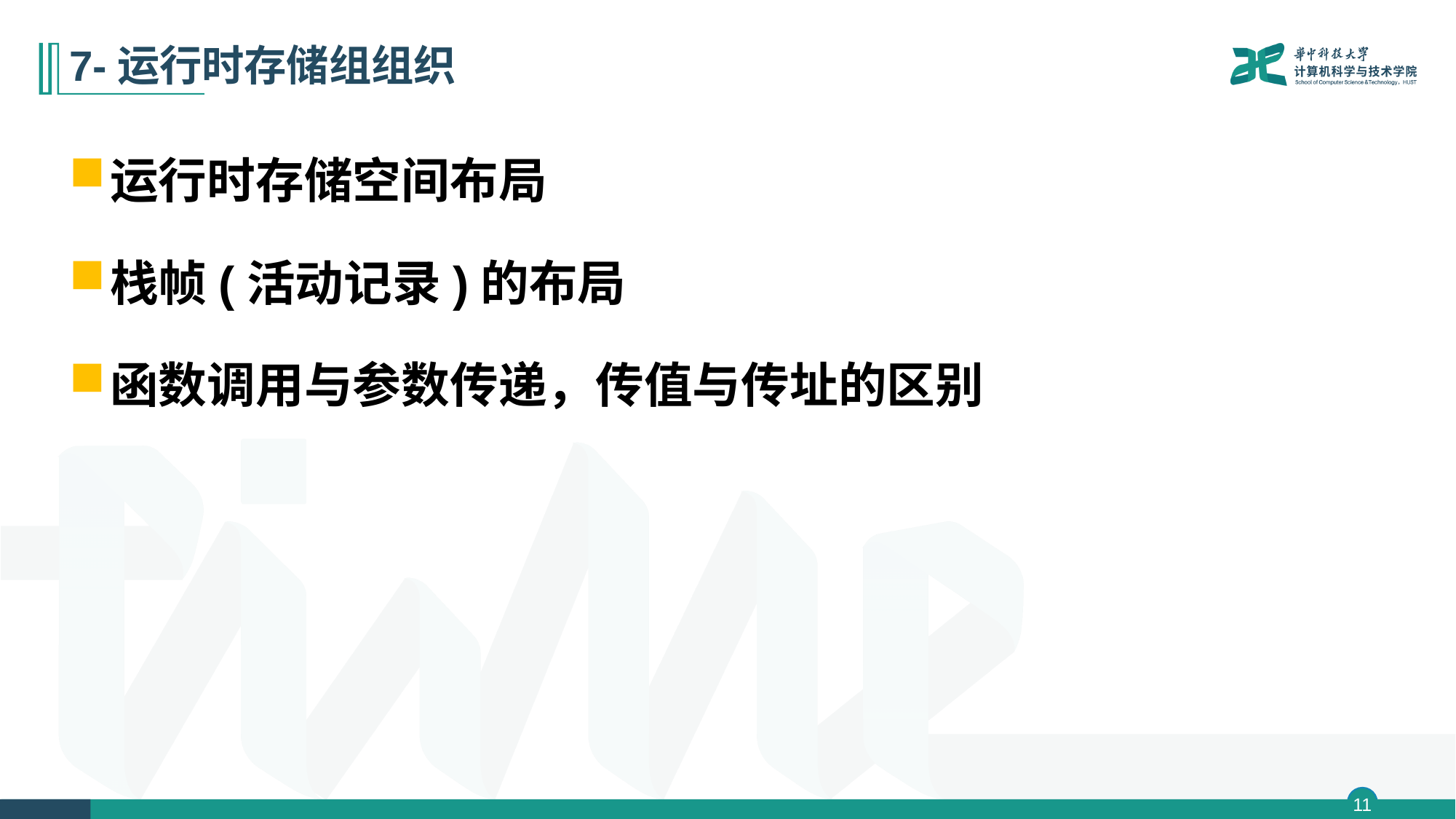

# 7-运行时存储组组织
运行时存储空间布局
栈帧(活动记录)的布局
函数调用与参数传递，传值与传址的区别